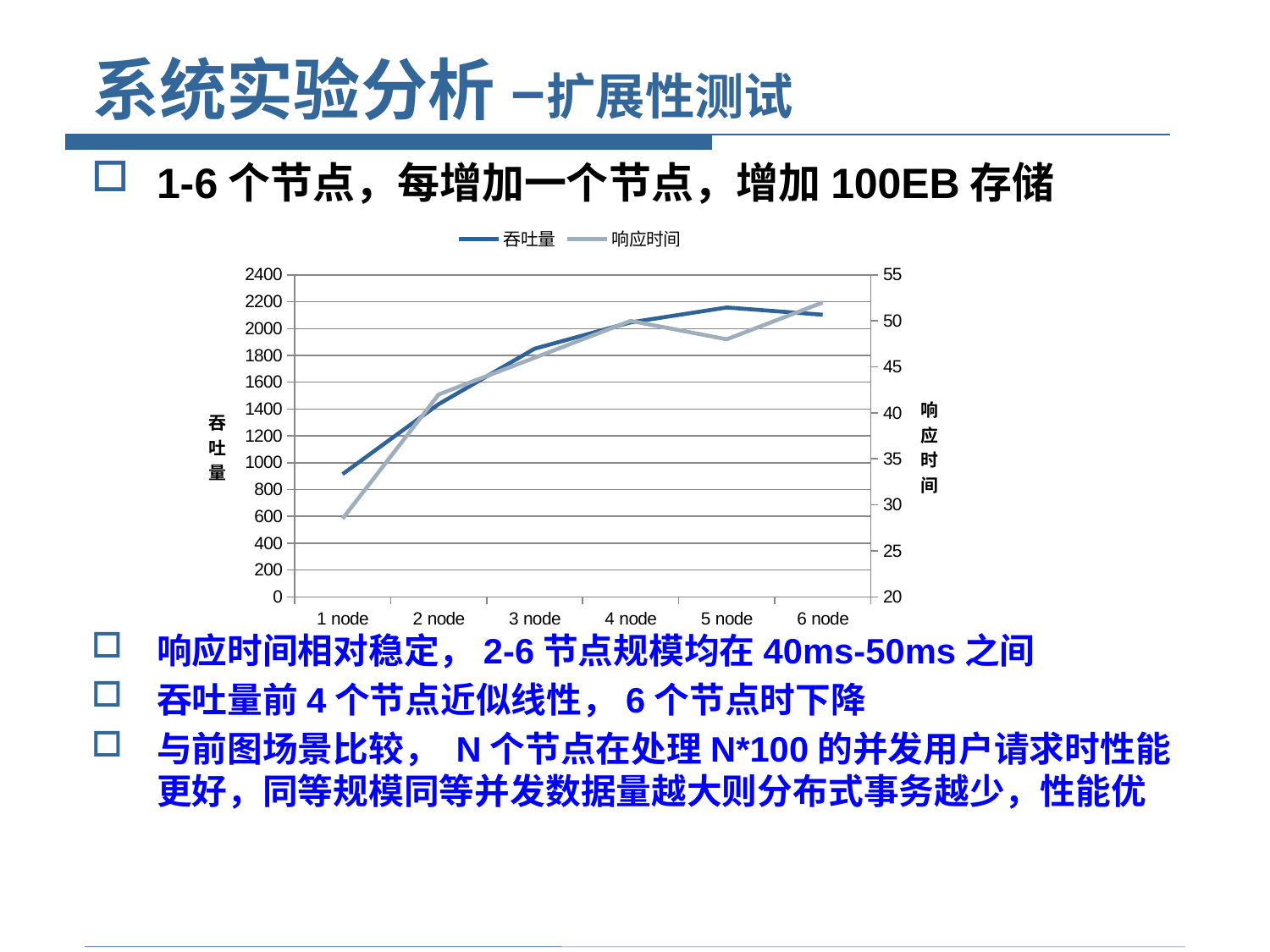

# 系统实验分析 –扩展性测试
1-6个节点，每增加一个节点，增加100EB存储

响应时间相对稳定，2-6节点规模均在40ms-50ms之间
吞吐量前4个节点近似线性，6个节点时下降
与前图场景比较， N个节点在处理N*100的并发用户请求时性能更好，同等规模同等并发数据量越大则分布式事务越少，性能优

### Chart

| Category |  |  |
|---|---|---|
| 1 node | 915.0 | 28.5 |
| 2 node | 1437.0 | 42.0 |
| 3 node | 1850.0 | 46.0 |
| 4 node | 2046.0 | 50.0 |
| 5 node | 2157.0 | 48.0 |
| 6 node | 2103.0 | 52.0 |